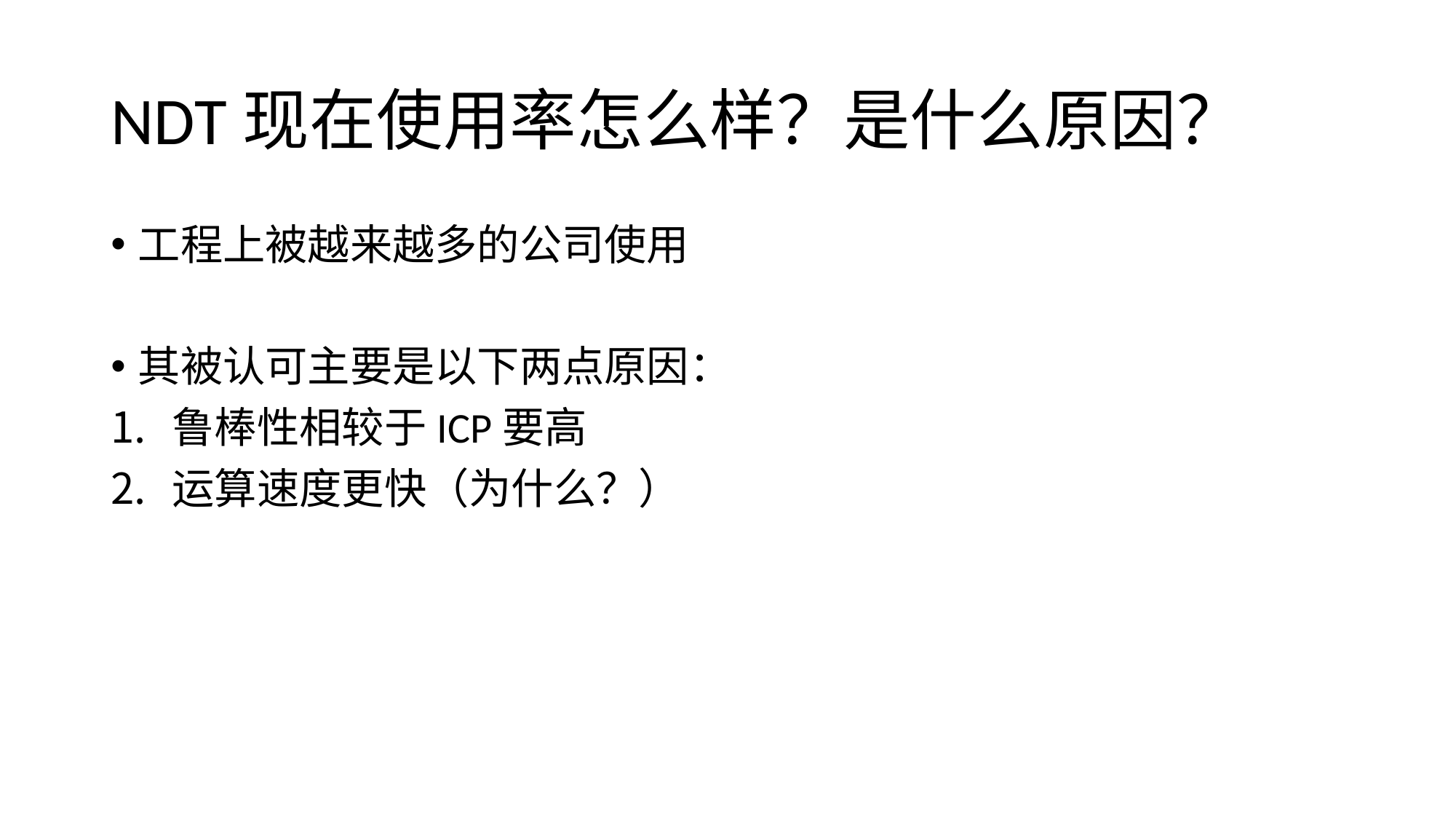

# NDT现在使用率怎么样？是什么原因？
工程上被越来越多的公司使用

其被认可主要是以下两点原因：
鲁棒性相较于ICP要高
运算速度更快（为什么？）